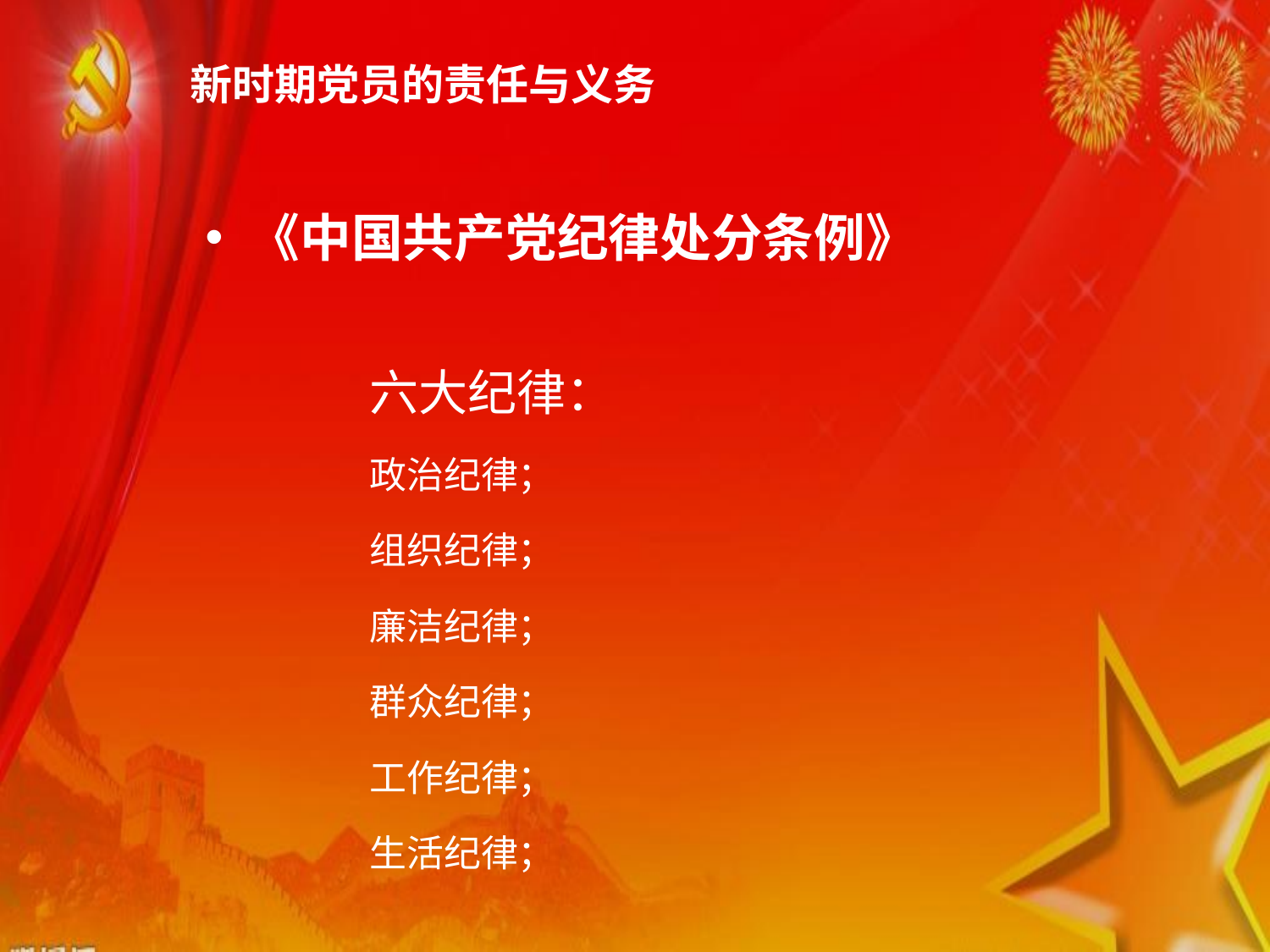

《中国共产党纪律处分条例》
六大纪律：
政治纪律；
组织纪律；
廉洁纪律；
群众纪律；
工作纪律；
生活纪律；